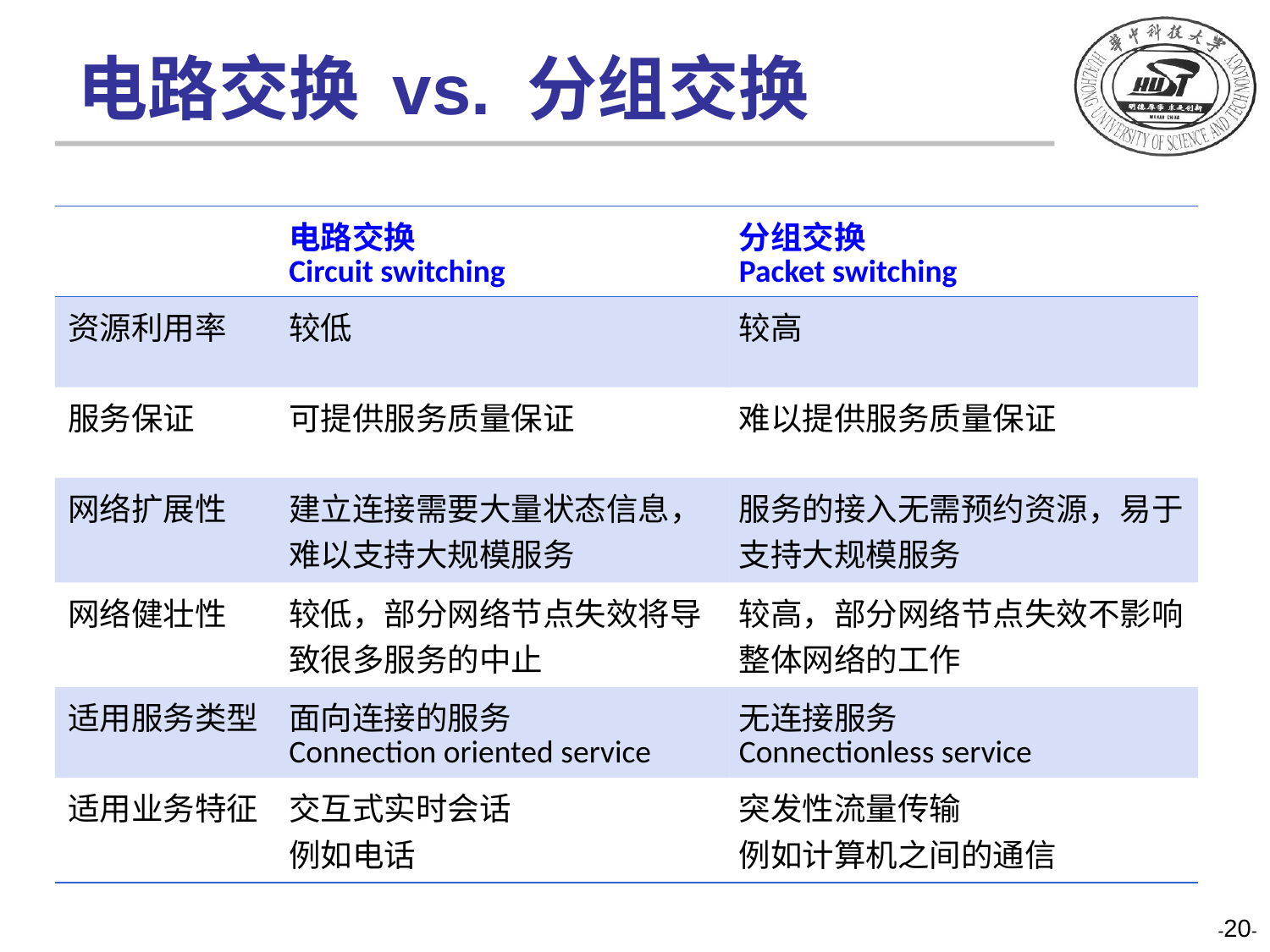

# 电路交换 vs. 分组交换
|  | 电路交换 Circuit switching | 分组交换 Packet switching |
| --- | --- | --- |
| 资源利用率 | 较低 | 较高 |
| 服务保证 | 可提供服务质量保证 | 难以提供服务质量保证 |
| 网络扩展性 | 建立连接需要大量状态信息，难以支持大规模服务 | 服务的接入无需预约资源，易于支持大规模服务 |
| 网络健壮性 | 较低，部分网络节点失效将导致很多服务的中止 | 较高，部分网络节点失效不影响整体网络的工作 |
| 适用服务类型 | 面向连接的服务 Connection oriented service | 无连接服务 Connectionless service |
| 适用业务特征 | 交互式实时会话 例如电话 | 突发性流量传输 例如计算机之间的通信 |
-20-